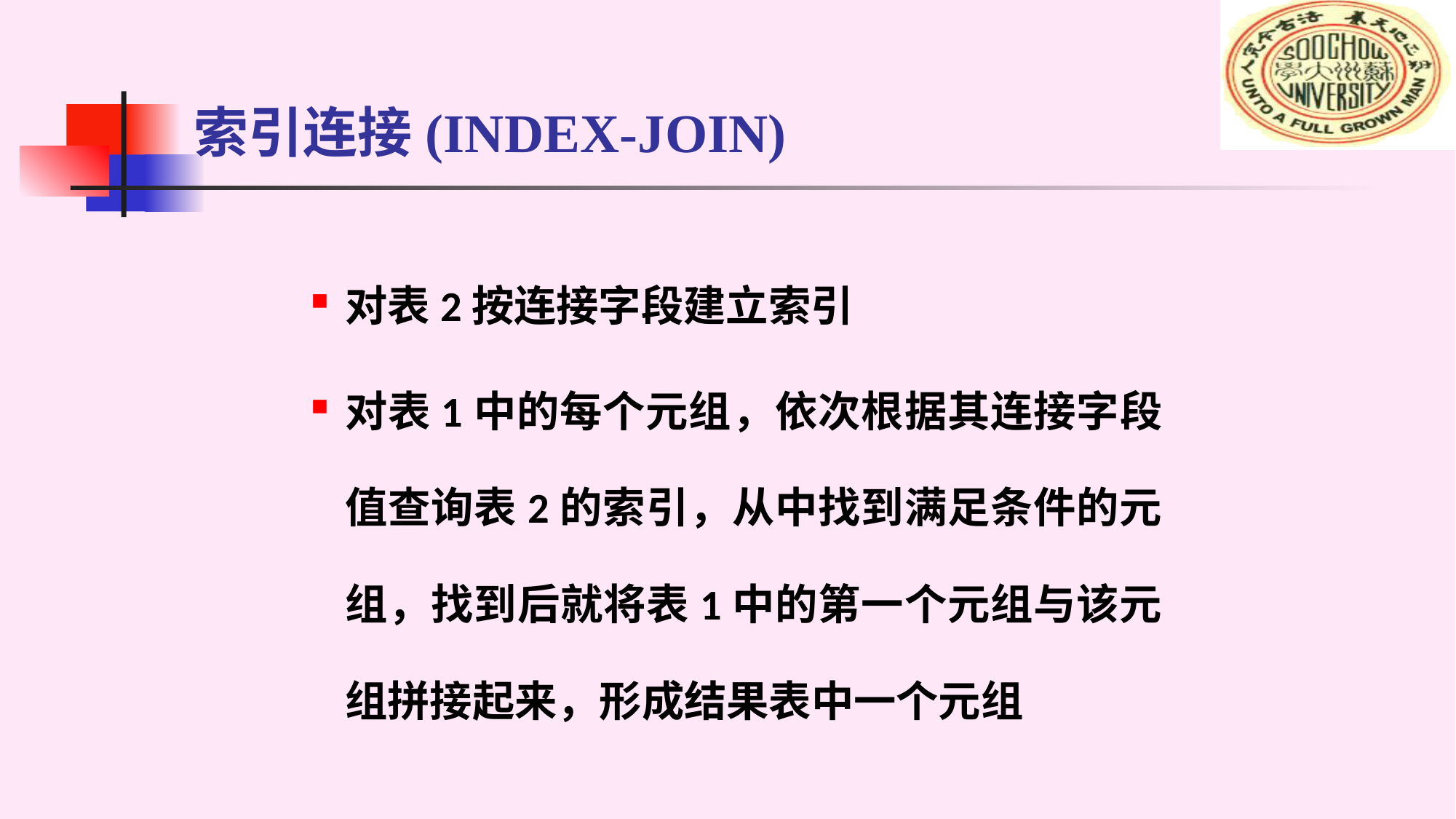

# 索引连接(INDEX-JOIN)
对表2按连接字段建立索引
对表1中的每个元组，依次根据其连接字段值查询表2的索引，从中找到满足条件的元组，找到后就将表1中的第一个元组与该元组拼接起来，形成结果表中一个元组